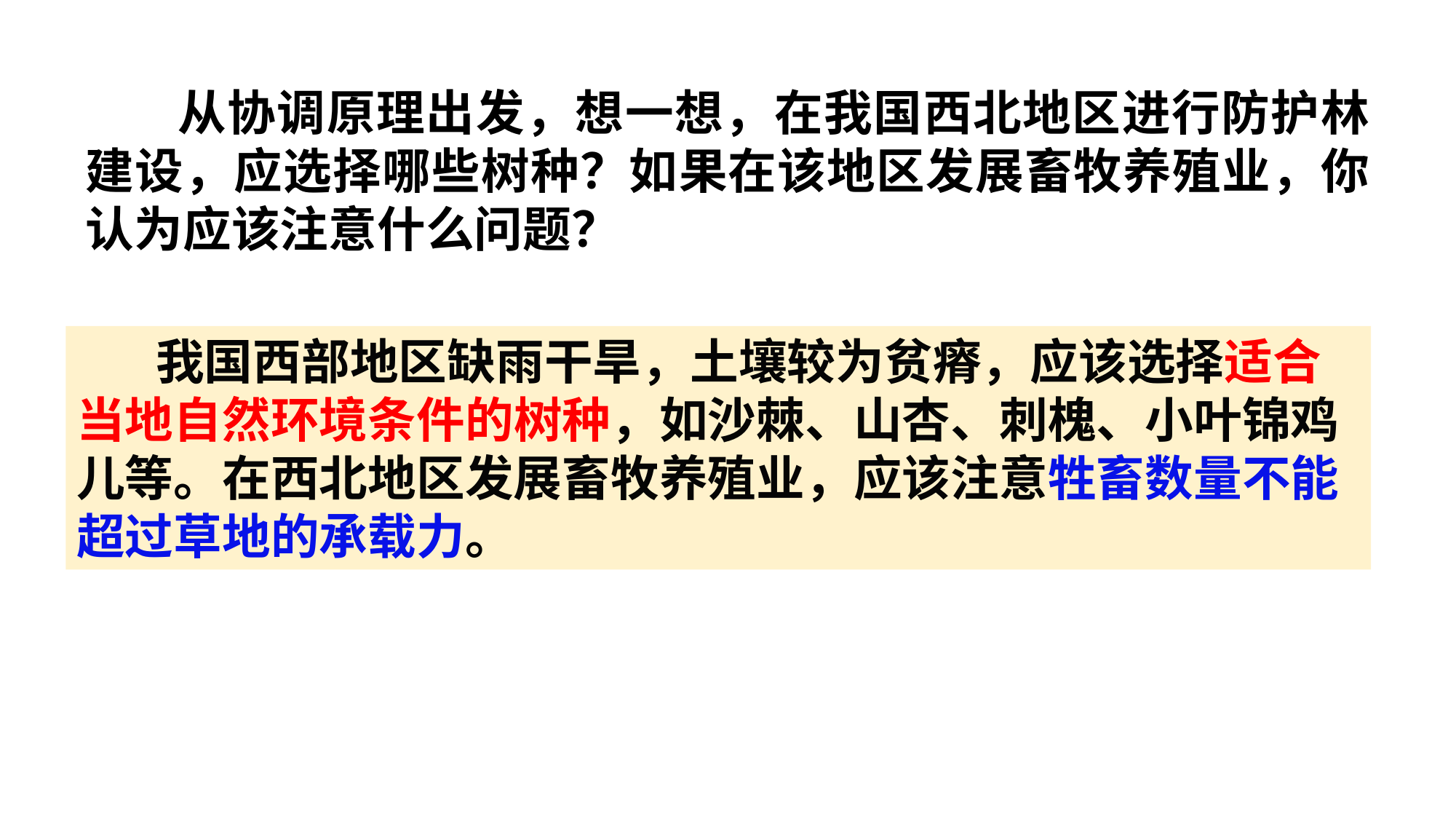

从协调原理出发，想一想，在我国西北地区进行防护林建设，应选择哪些树种？如果在该地区发展畜牧养殖业，你认为应该注意什么问题？
        我国西部地区缺雨干旱，土壤较为贫瘠，应该选择适合当地自然环境条件的树种，如沙棘、山杏、刺槐、小叶锦鸡儿等。在西北地区发展畜牧养殖业，应该注意牲畜数量不能超过草地的承载力。